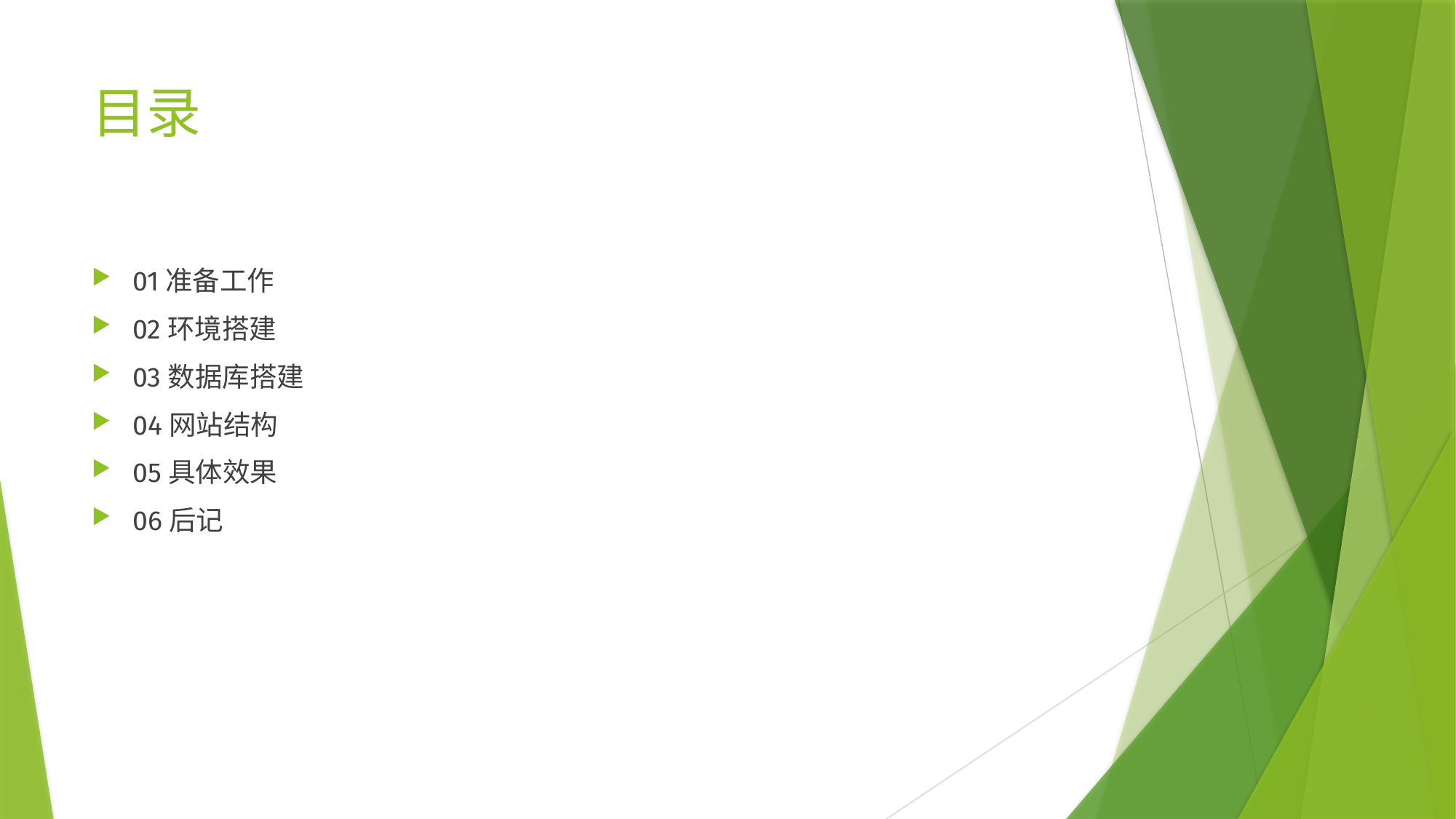

# 目录
01准备工作
02环境搭建
03数据库搭建
04网站结构
05具体效果
06后记